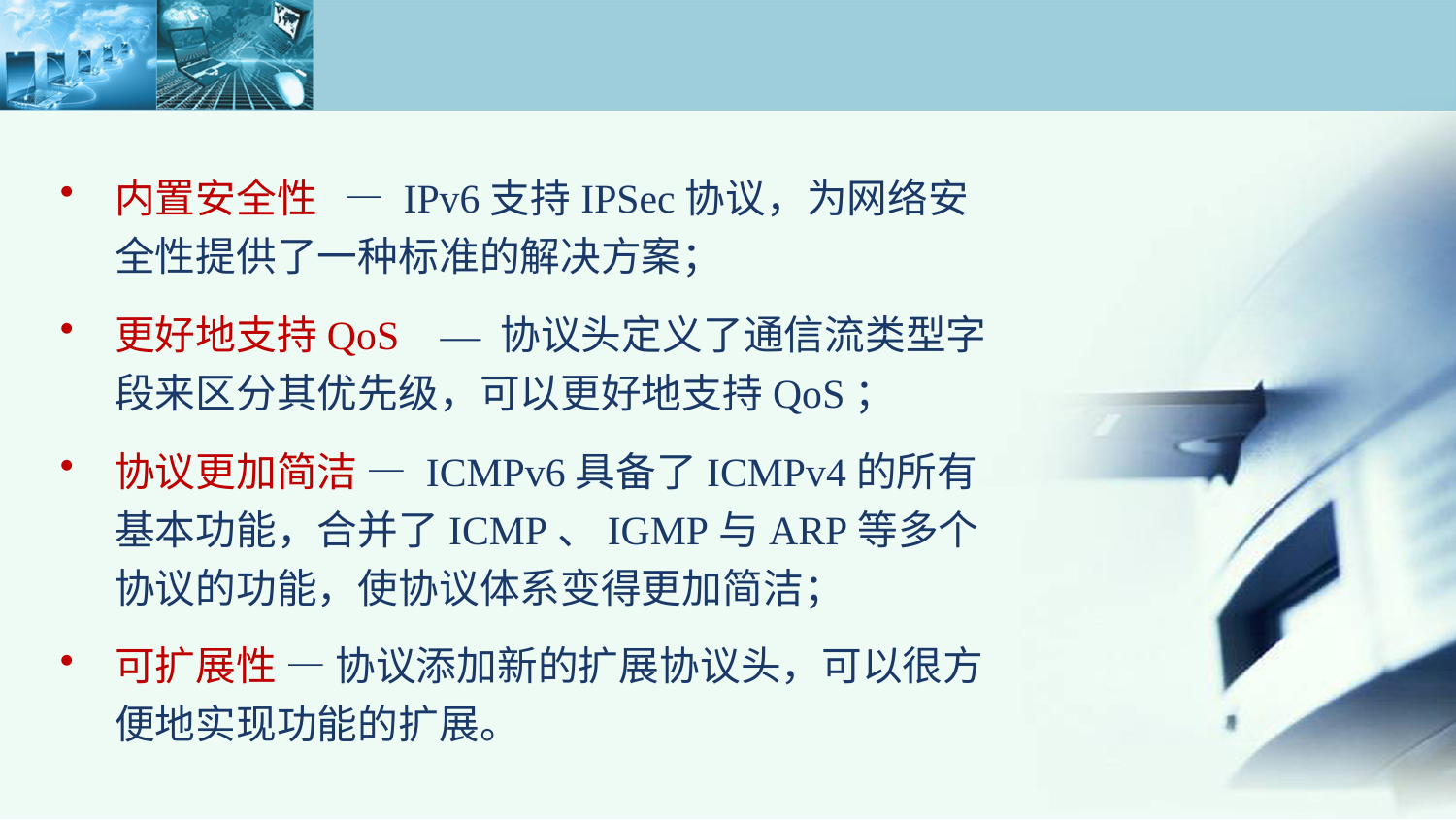

内置安全性   — IPv6支持IPSec协议，为网络安全性提供了一种标准的解决方案；
更好地支持QoS    — 协议头定义了通信流类型字段来区分其优先级，可以更好地支持QoS；
协议更加简洁 — ICMPv6具备了ICMPv4的所有基本功能，合并了ICMP、IGMP与ARP等多个协议的功能，使协议体系变得更加简洁；
可扩展性 — 协议添加新的扩展协议头，可以很方便地实现功能的扩展。